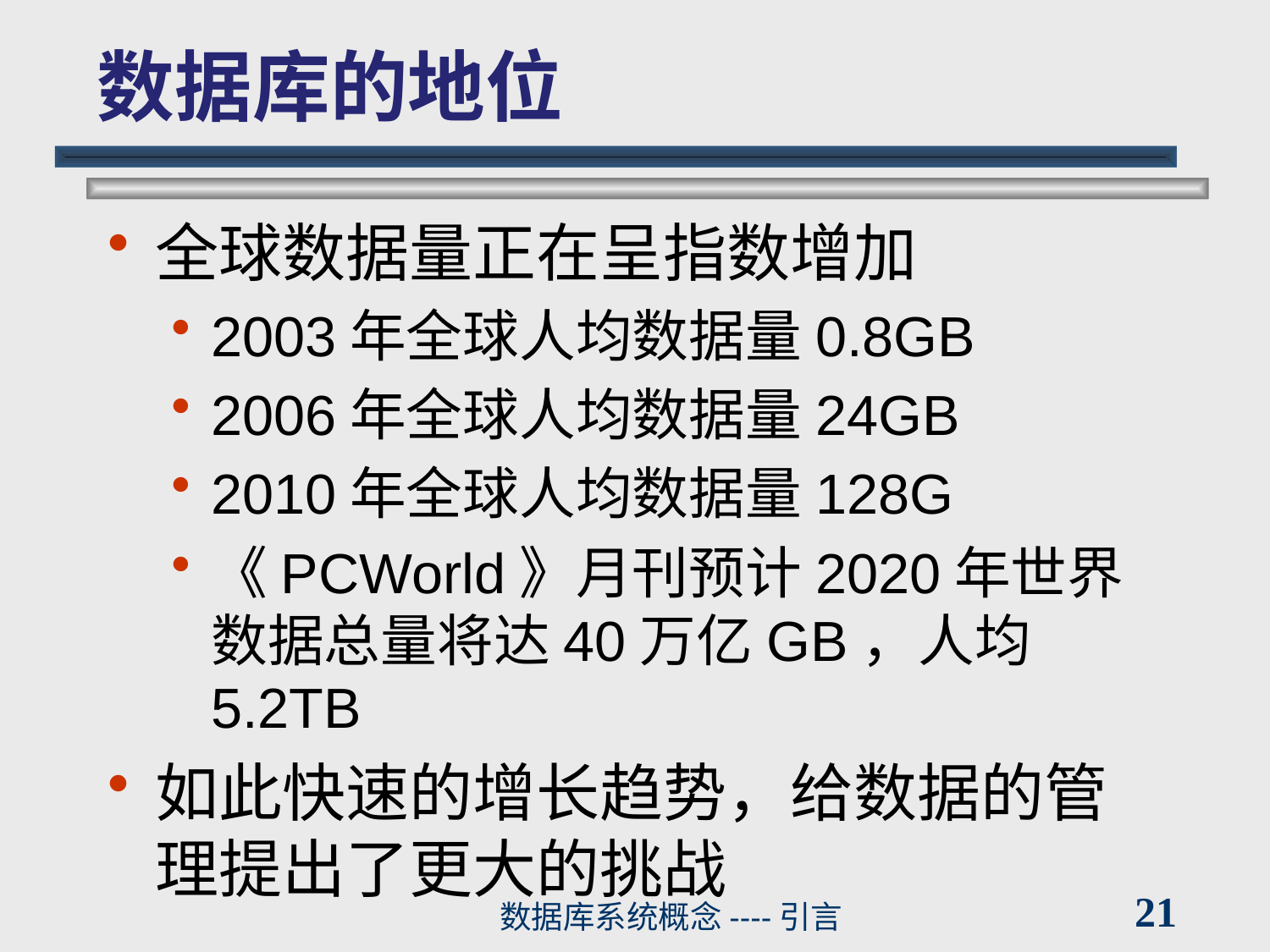

# 数据库的地位
全球数据量正在呈指数增加
2003年全球人均数据量0.8GB
2006年全球人均数据量24GB
2010年全球人均数据量128G
《PCWorld》月刊预计2020年世界数据总量将达40万亿GB，人均5.2TB
如此快速的增长趋势，给数据的管理提出了更大的挑战
21
数据库系统概念----引言